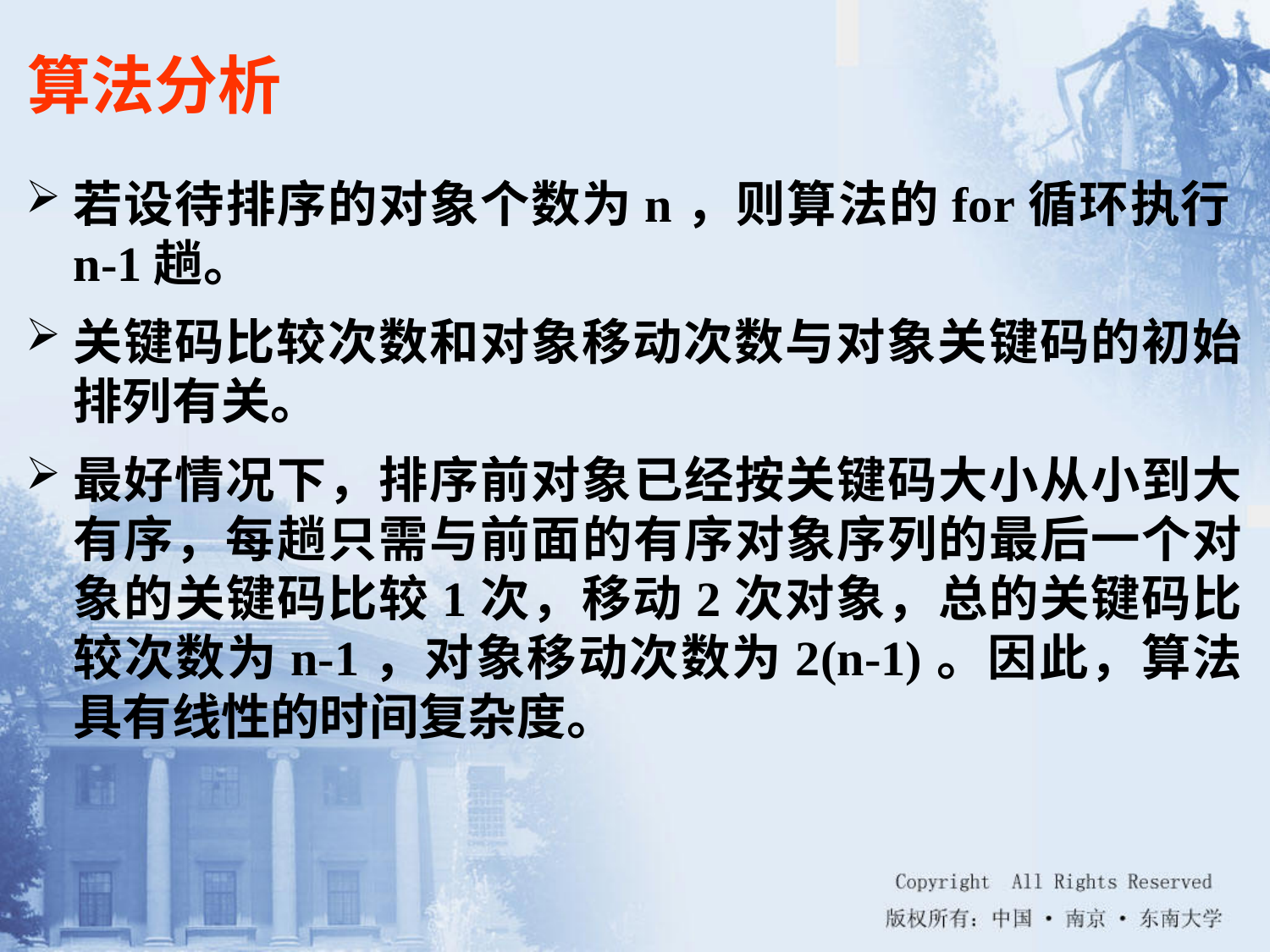

# 算法分析
若设待排序的对象个数为n，则算法的for循环执行n-1趟。
关键码比较次数和对象移动次数与对象关键码的初始排列有关。
最好情况下，排序前对象已经按关键码大小从小到大有序，每趟只需与前面的有序对象序列的最后一个对象的关键码比较1次，移动2次对象，总的关键码比较次数为n-1，对象移动次数为2(n-1)。因此，算法具有线性的时间复杂度。